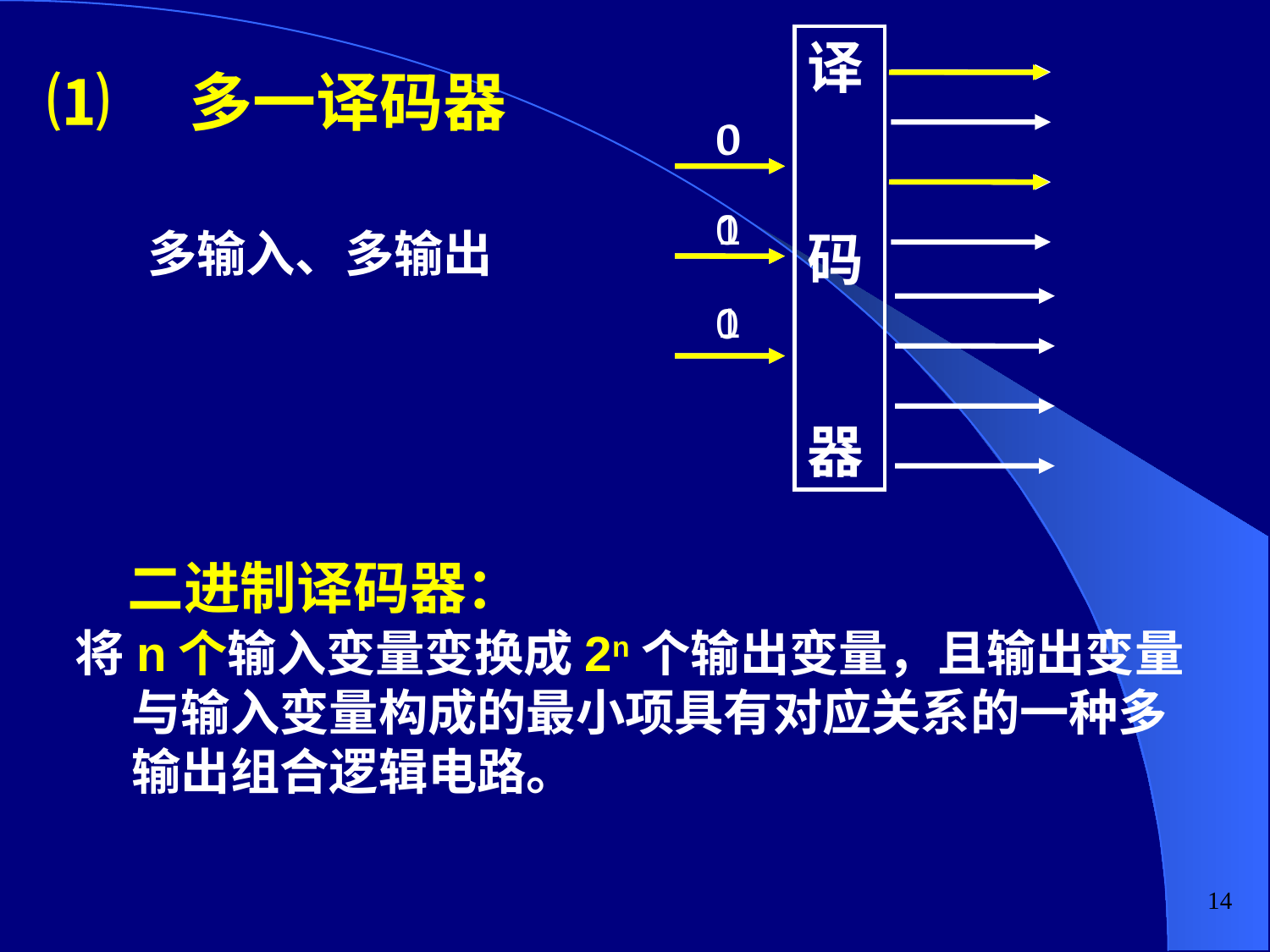

译

码

器

⑴　多一译码器

0
0
0
0
1
1

多输入、多输出
二进制译码器：
     将n个输入变量变换成2n个输出变量，且输出变量与输入变量构成的最小项具有对应关系的一种多输出组合逻辑电路。
14